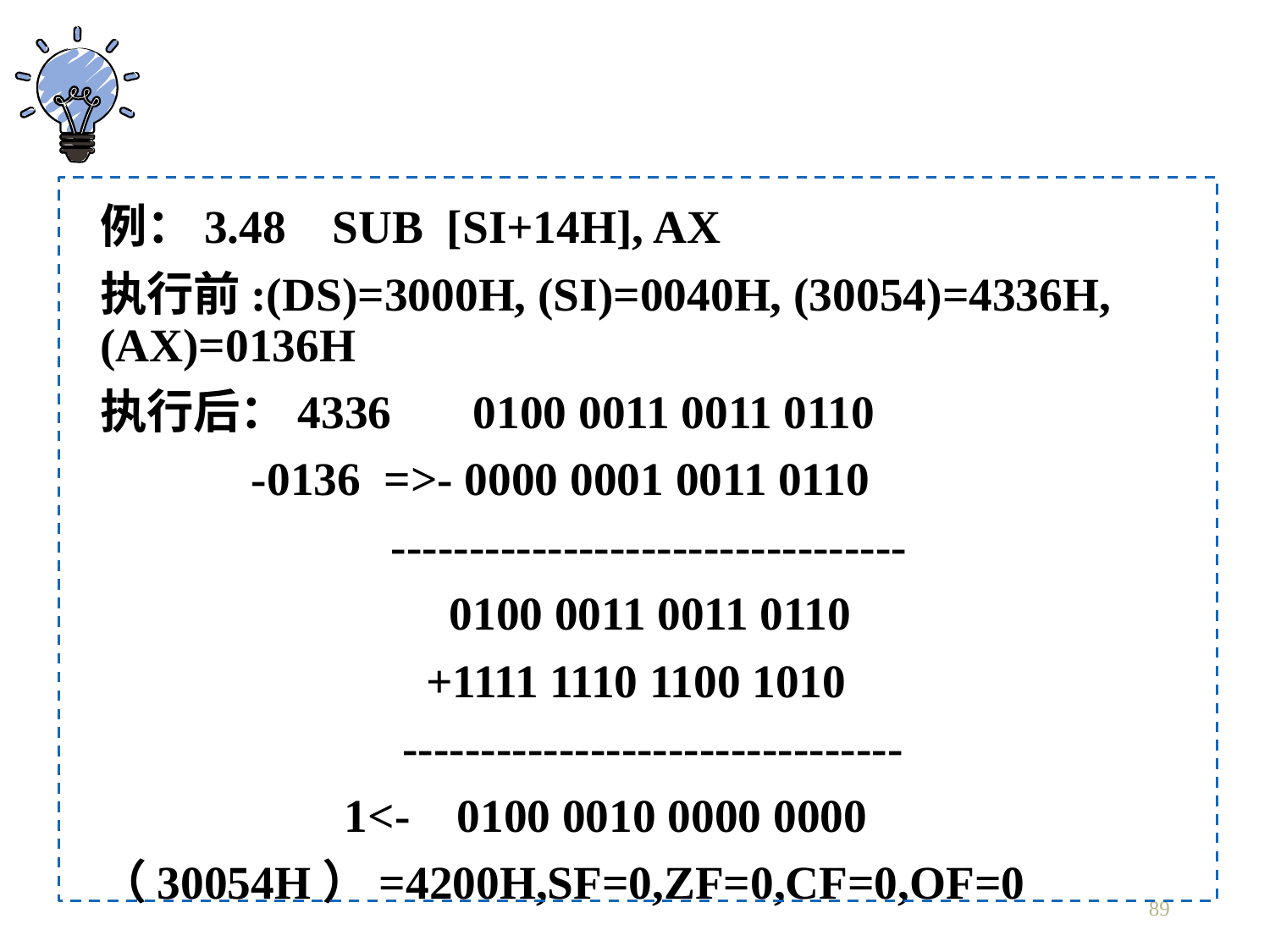

例：3.48    SUB  [SI+14H], AX
执行前:(DS)=3000H, (SI)=0040H, (30054)=4336H, (AX)=0136H
执行后：4336       0100 0011 0011 0110
             -0136  =>- 0000 0001 0011 0110
                         ---------------------------------
                              0100 0011 0011 0110
                            +1111 1110 1100 1010
                          --------------------------------
                     1<-    0100 0010 0000 0000
（30054H）=4200H,SF=0,ZF=0,CF=0,OF=0
89